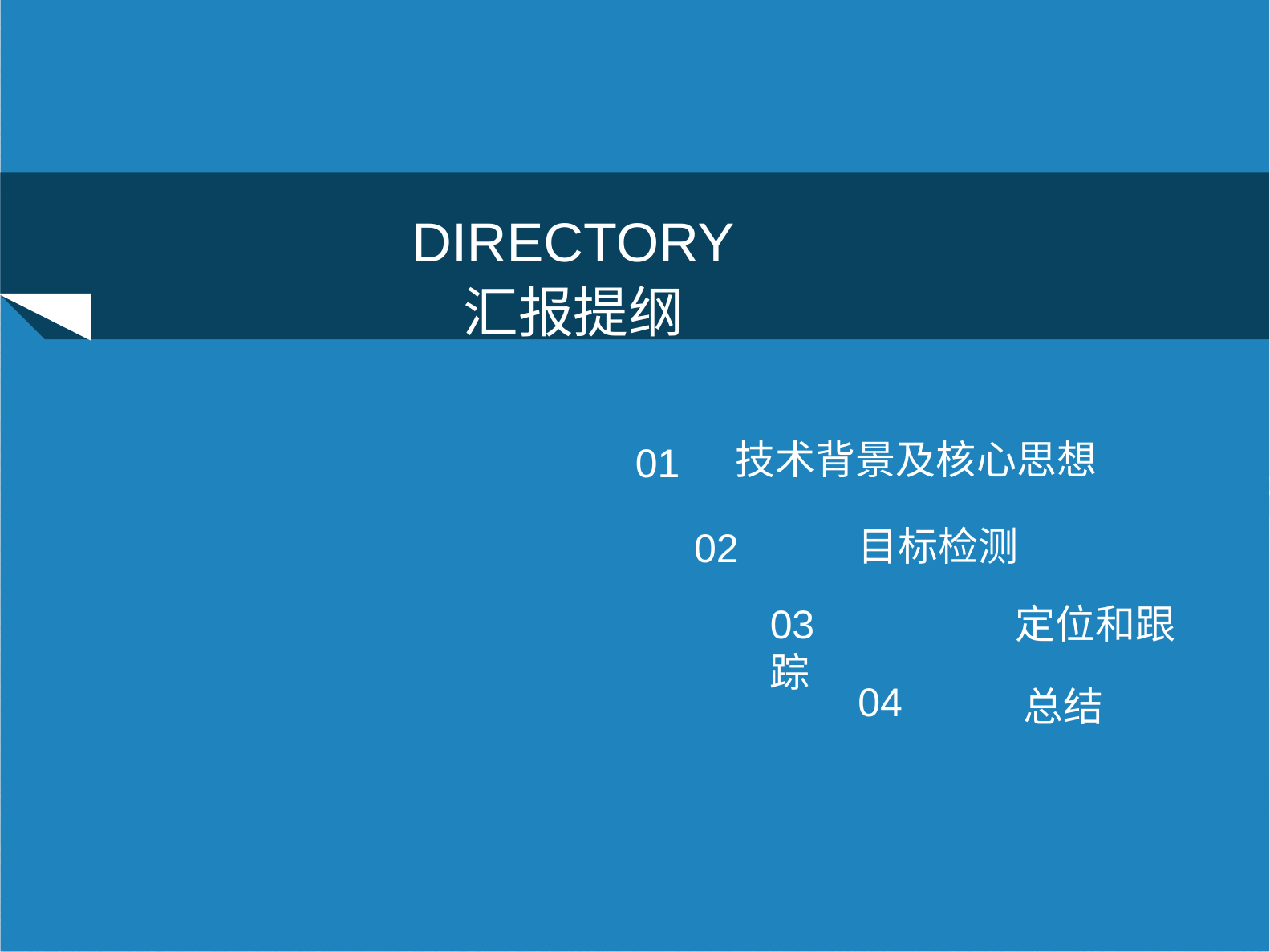

DIRECTORY
汇报提纲
技术背景及核心思想

01
目标检测
02
03                 定位和跟踪
04
总结